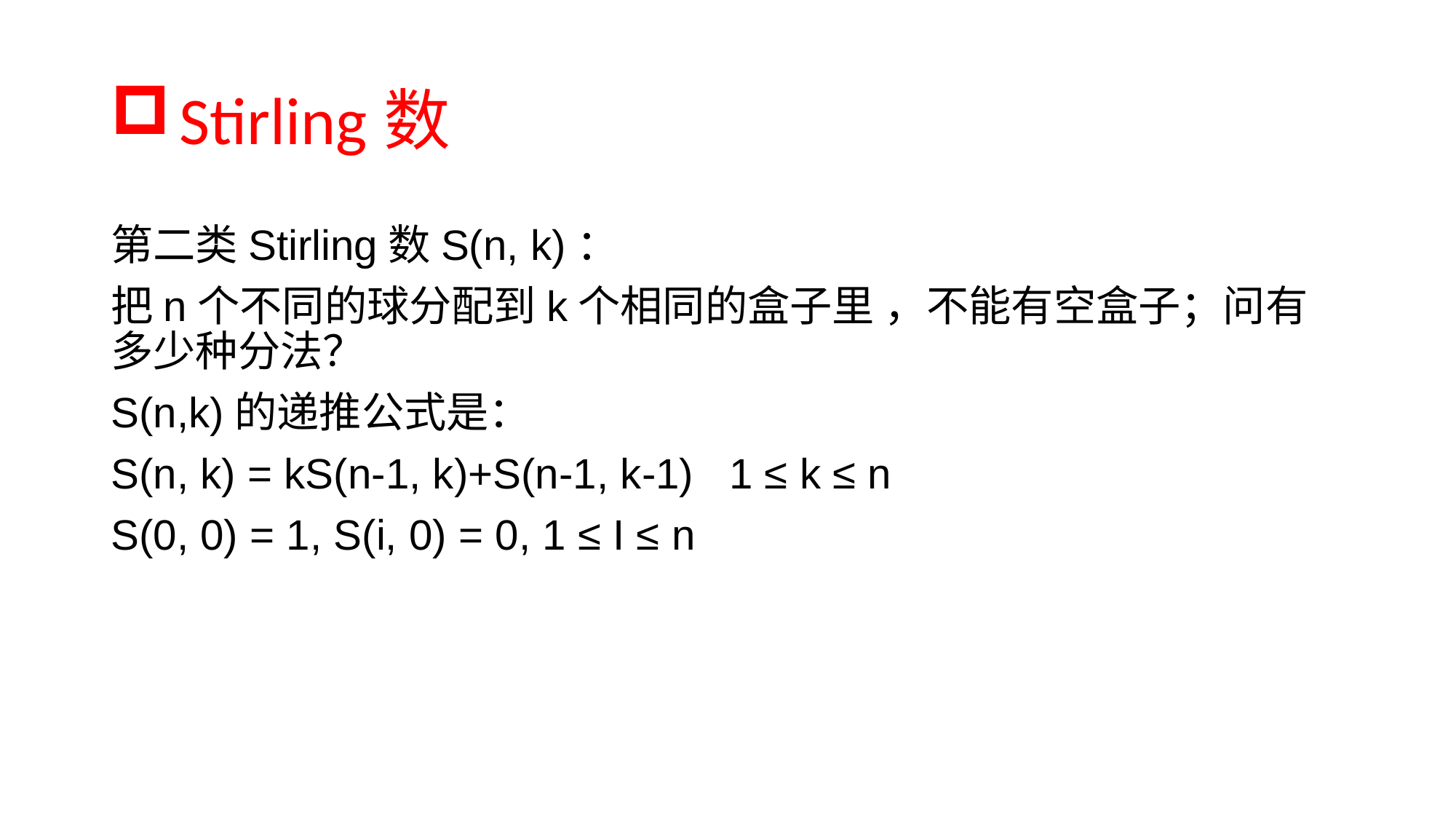

# Stirling数
第二类Stirling数S(n, k)：
把n个不同的球分配到k个相同的盒子里 ，不能有空盒子；问有多少种分法？
S(n,k)的递推公式是：
S(n, k) = kS(n-1, k)+S(n-1, k-1)   1 ≤ k ≤ n
S(0, 0) = 1, S(i, 0) = 0, 1 ≤ I ≤ n